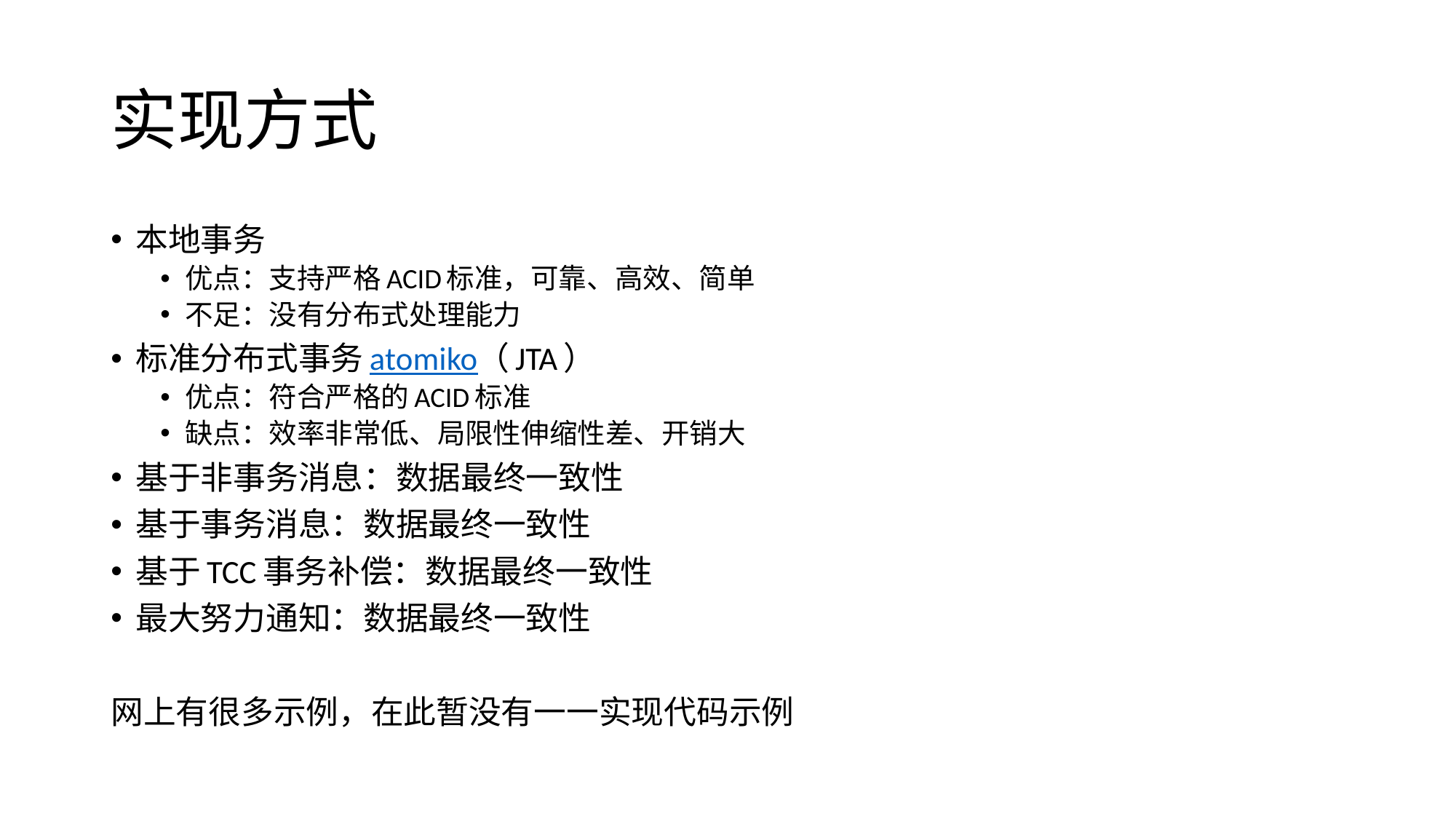

# 实现方式
本地事务
优点：支持严格ACID标准，可靠、高效、简单
不足：没有分布式处理能力
标准分布式事务atomiko（JTA）
优点：符合严格的ACID标准
缺点：效率非常低、局限性伸缩性差、开销大
基于非事务消息：数据最终一致性
基于事务消息：数据最终一致性
基于TCC事务补偿：数据最终一致性
最大努力通知：数据最终一致性

网上有很多示例，在此暂没有一一实现代码示例